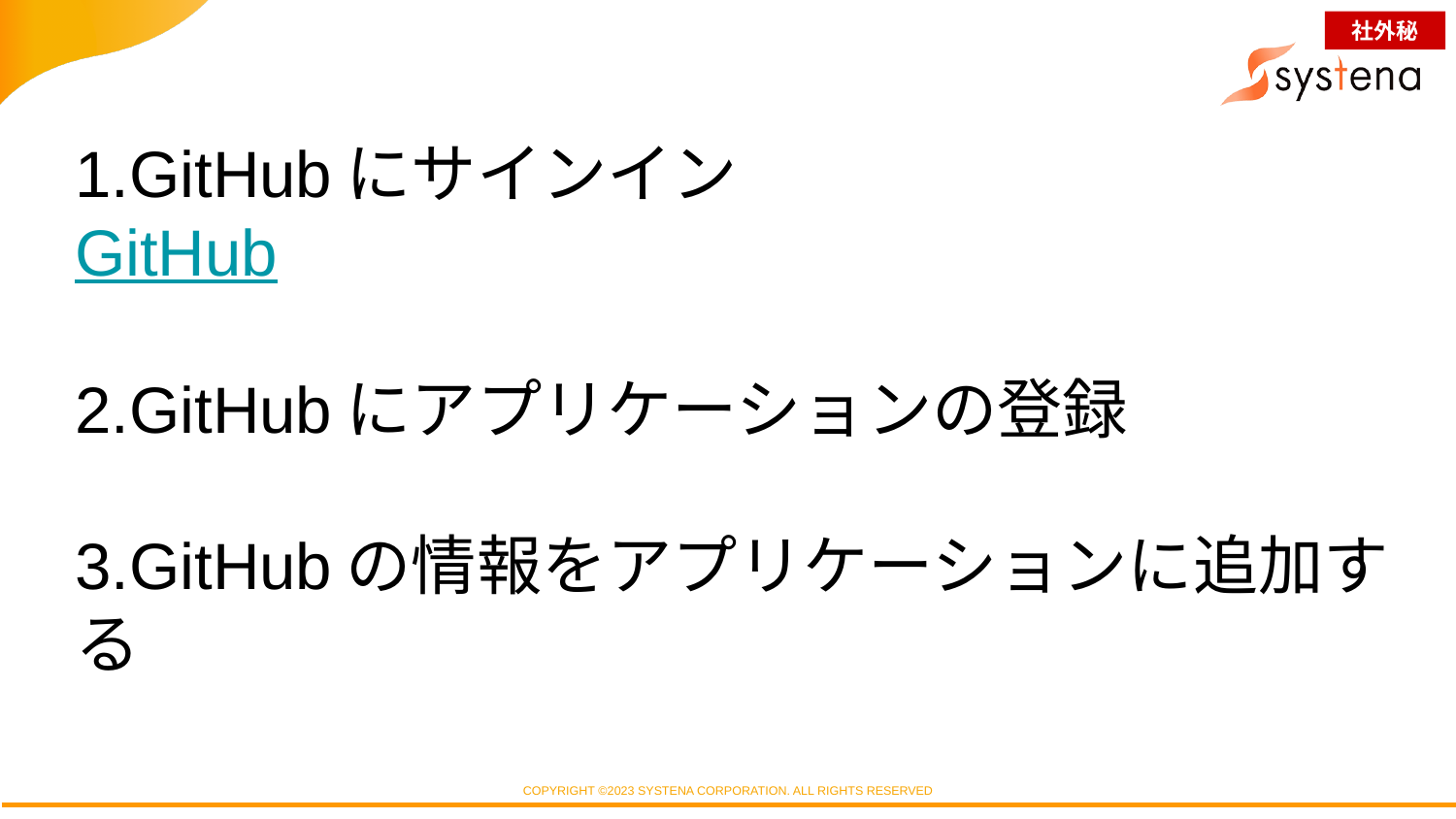

# 1.GitHubにサインイン
GitHub

2.GitHubにアプリケーションの登録

3.GitHubの情報をアプリケーションに追加する